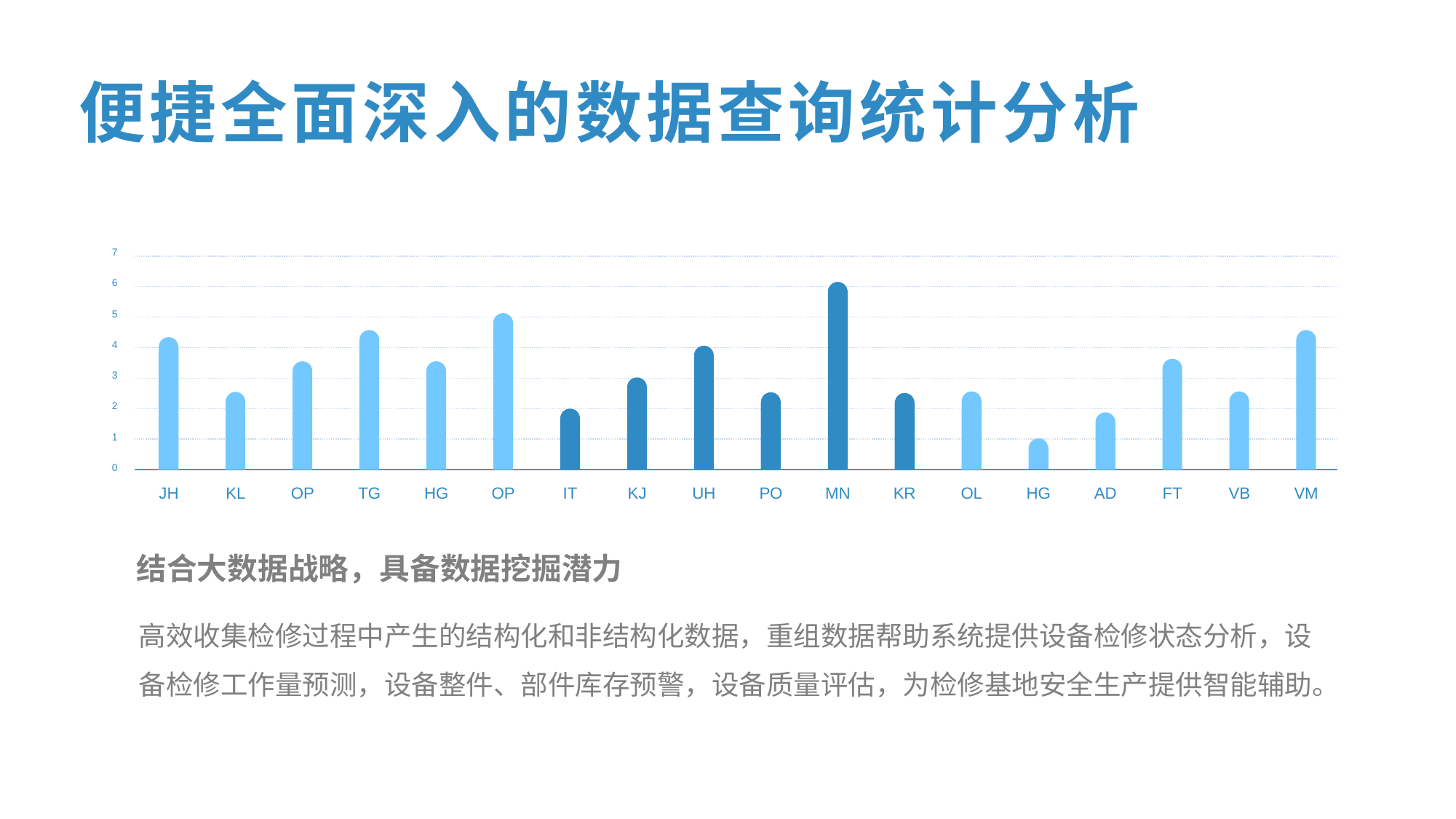

便捷全面深入的数据查询统计分析
7
6

5

4

3

2

1

0
KL
OP
TG
HG
OP
IT
KJ
UH
PO
MN
KR
OL
HG
AD
FT
VB
VM
JH
结合大数据战略，具备数据挖掘潜力
高效收集检修过程中产生的结构化和非结构化数据，重组数据帮助系统提供设备检修状态分析，设备检修工作量预测，设备整件、部件库存预警，设备质量评估，为检修基地安全生产提供智能辅助。